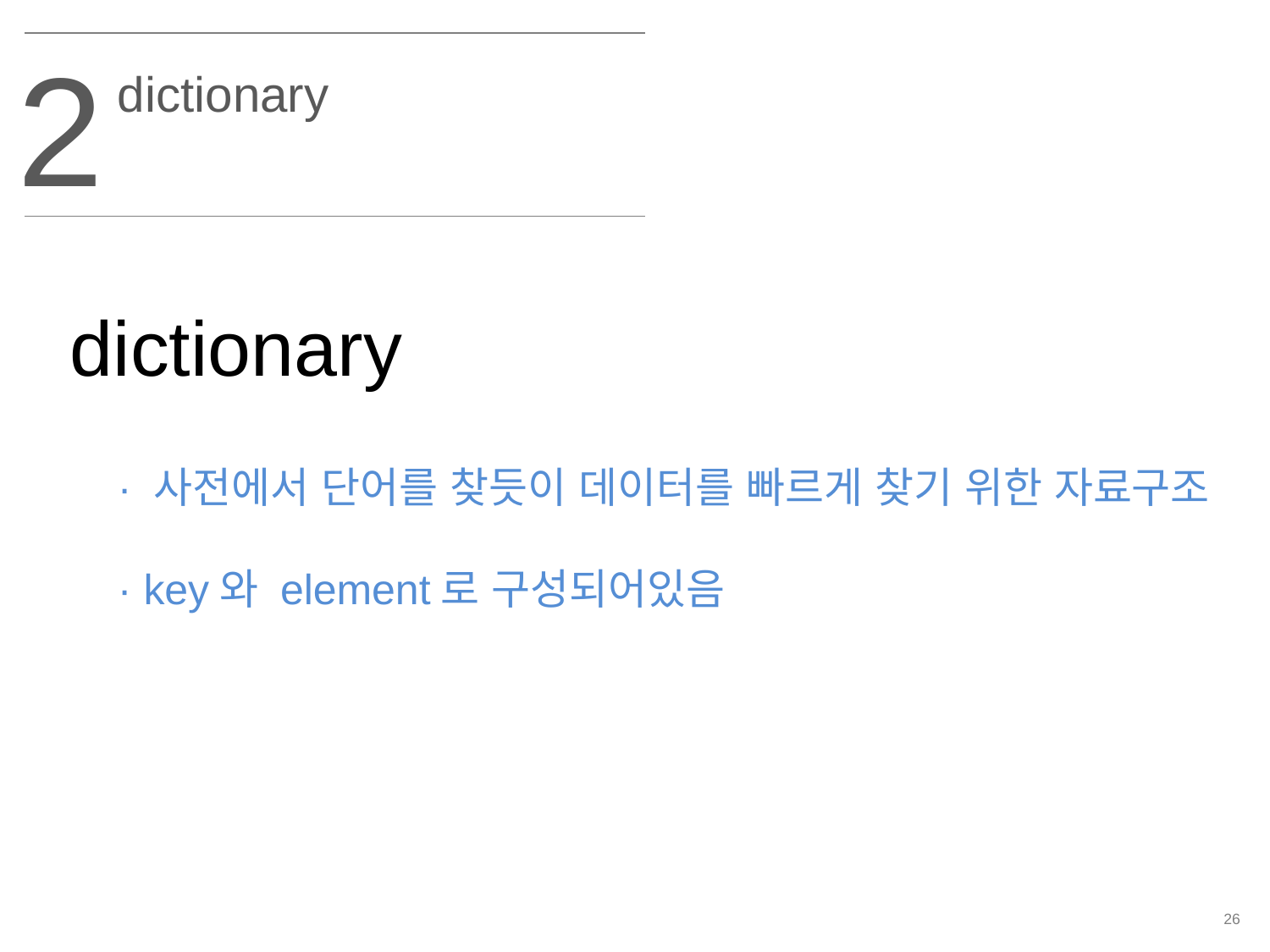

2
dictionary
dictionary
· 사전에서 단어를 찾듯이 데이터를 빠르게 찾기 위한 자료구조

· key와 element로 구성되어있음